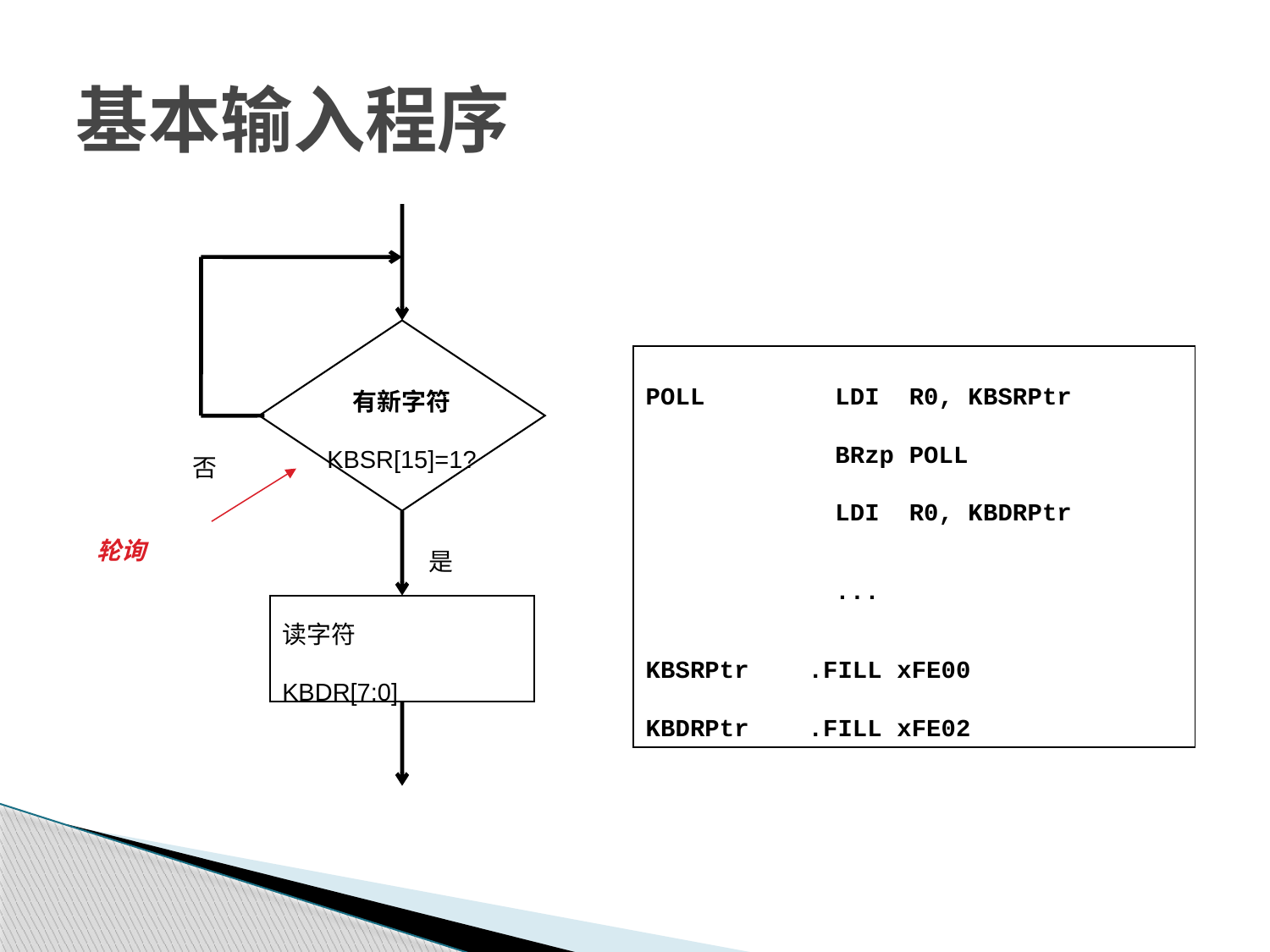

# 基本输入程序

有新字符
KBSR[15]=1?

否

轮询

是
读字符
KBDR[7:0]

POLL	 LDI  R0, KBSRPtr
	 BRzp POLL
	 LDI  R0, KBDRPtr
	 ...
KBSRPtr    .FILL xFE00
KBDRPtr    .FILL xFE02